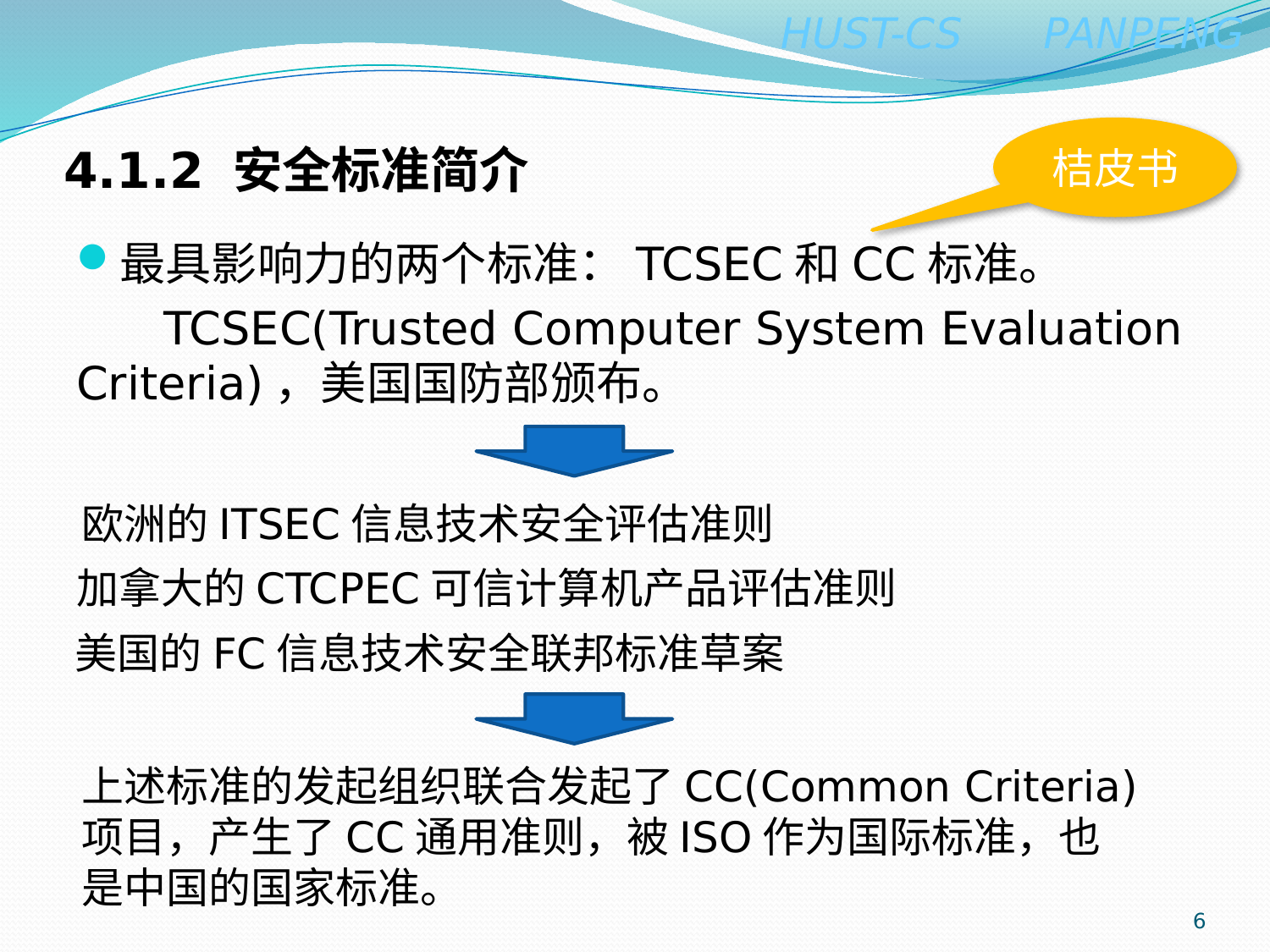

# 4.1.2 安全标准简介
桔皮书
最具影响力的两个标准：TCSEC和CC标准。
      TCSEC(Trusted Computer System Evaluation Criteria)，美国国防部颁布。

欧洲的ITSEC信息技术安全评估准则
加拿大的CTCPEC可信计算机产品评估准则
美国的FC信息技术安全联邦标准草案

上述标准的发起组织联合发起了CC(Common Criteria)项目，产生了CC通用准则，被ISO作为国际标准，也是中国的国家标准。
6